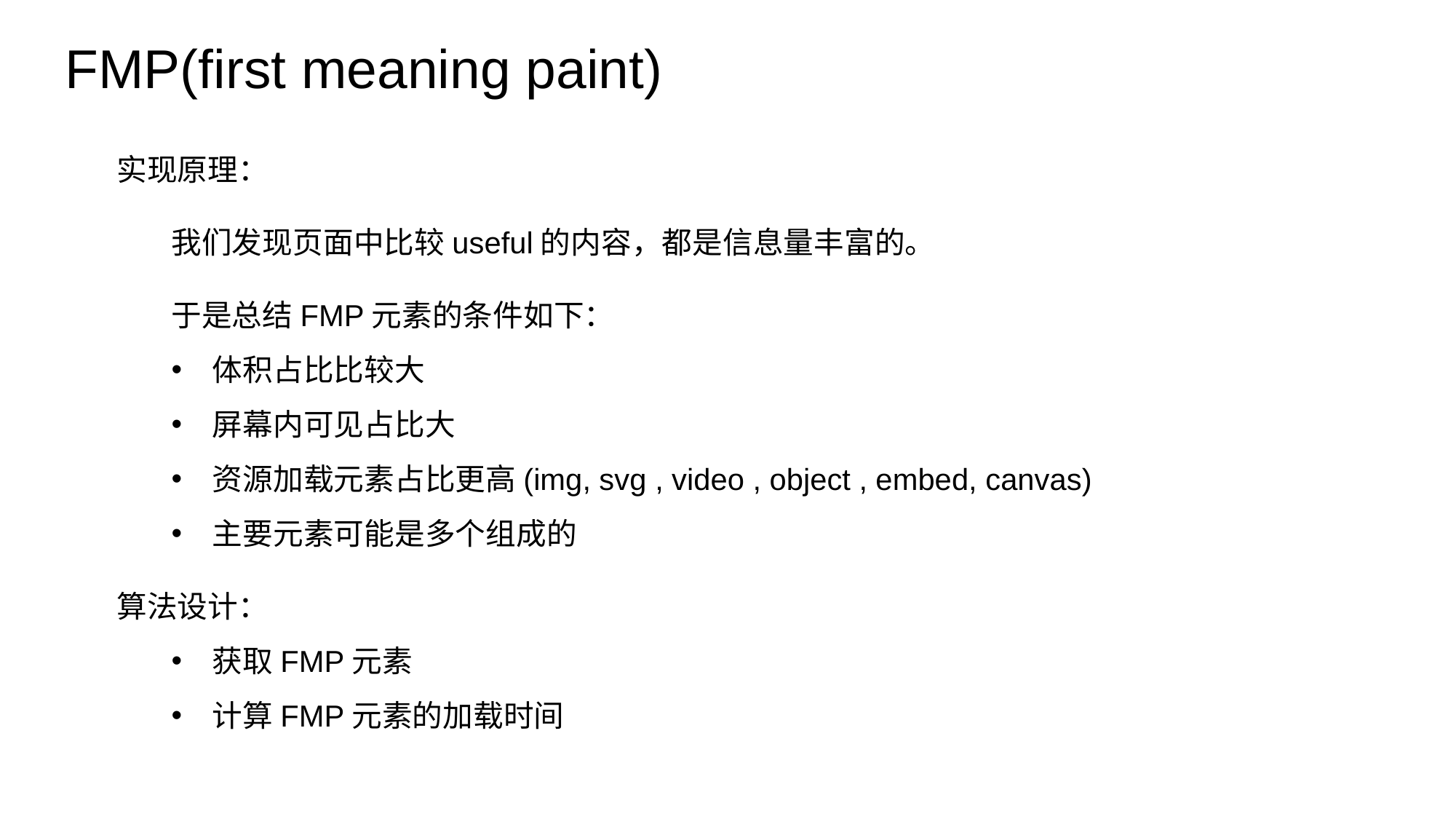

FMP(first meaning paint)
实现原理：
	我们发现页面中比较useful的内容，都是信息量丰富的。
	于是总结FMP元素的条件如下：
体积占比比较大
屏幕内可见占比大
资源加载元素占比更高(img, svg , video , object , embed, canvas)
主要元素可能是多个组成的
算法设计：
获取FMP元素
计算FMP元素的加载时间